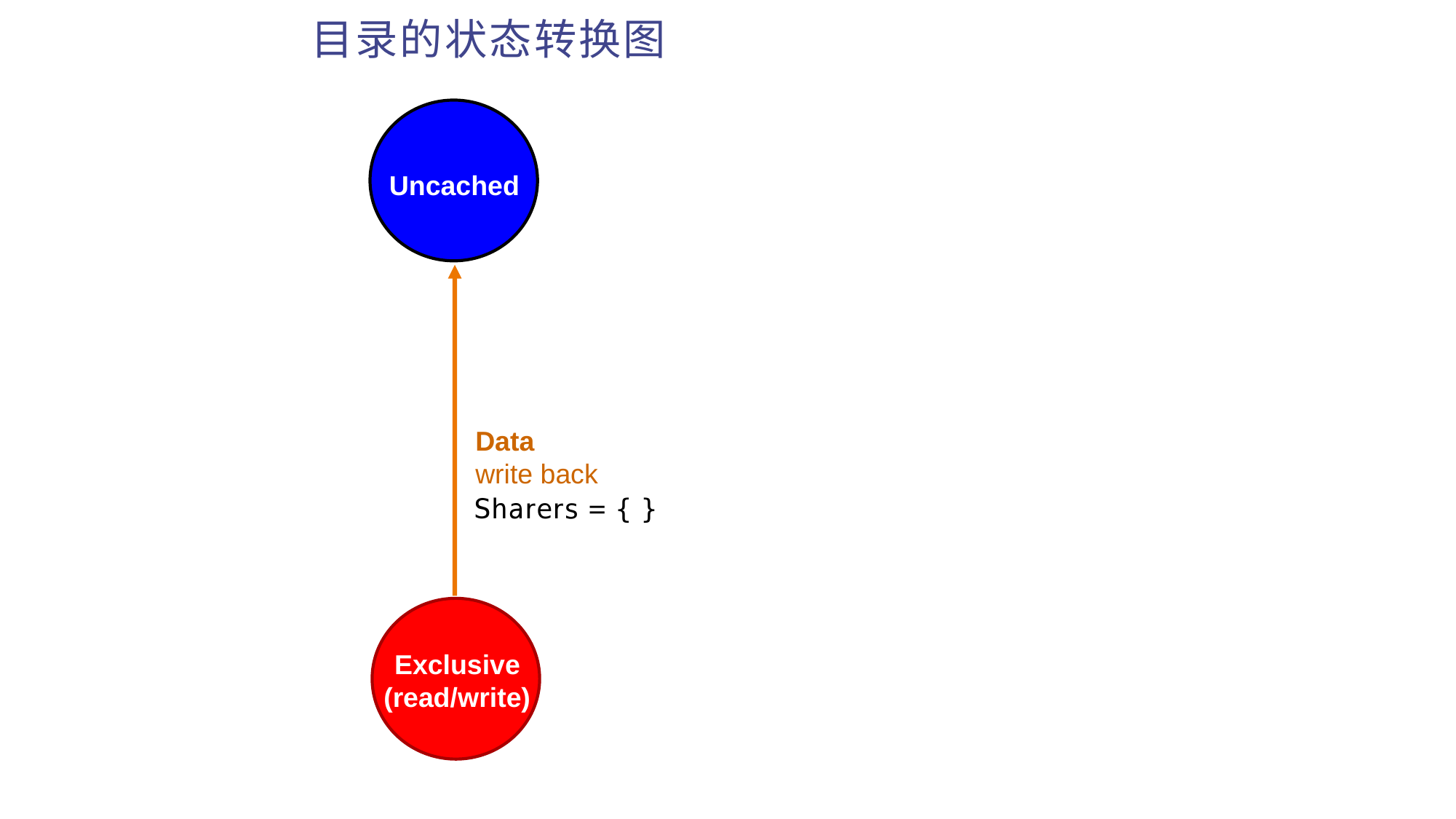

# 目录的状态转换图

Uncached

Data
write back
Sharers = { }

Exclusive
(read/write)